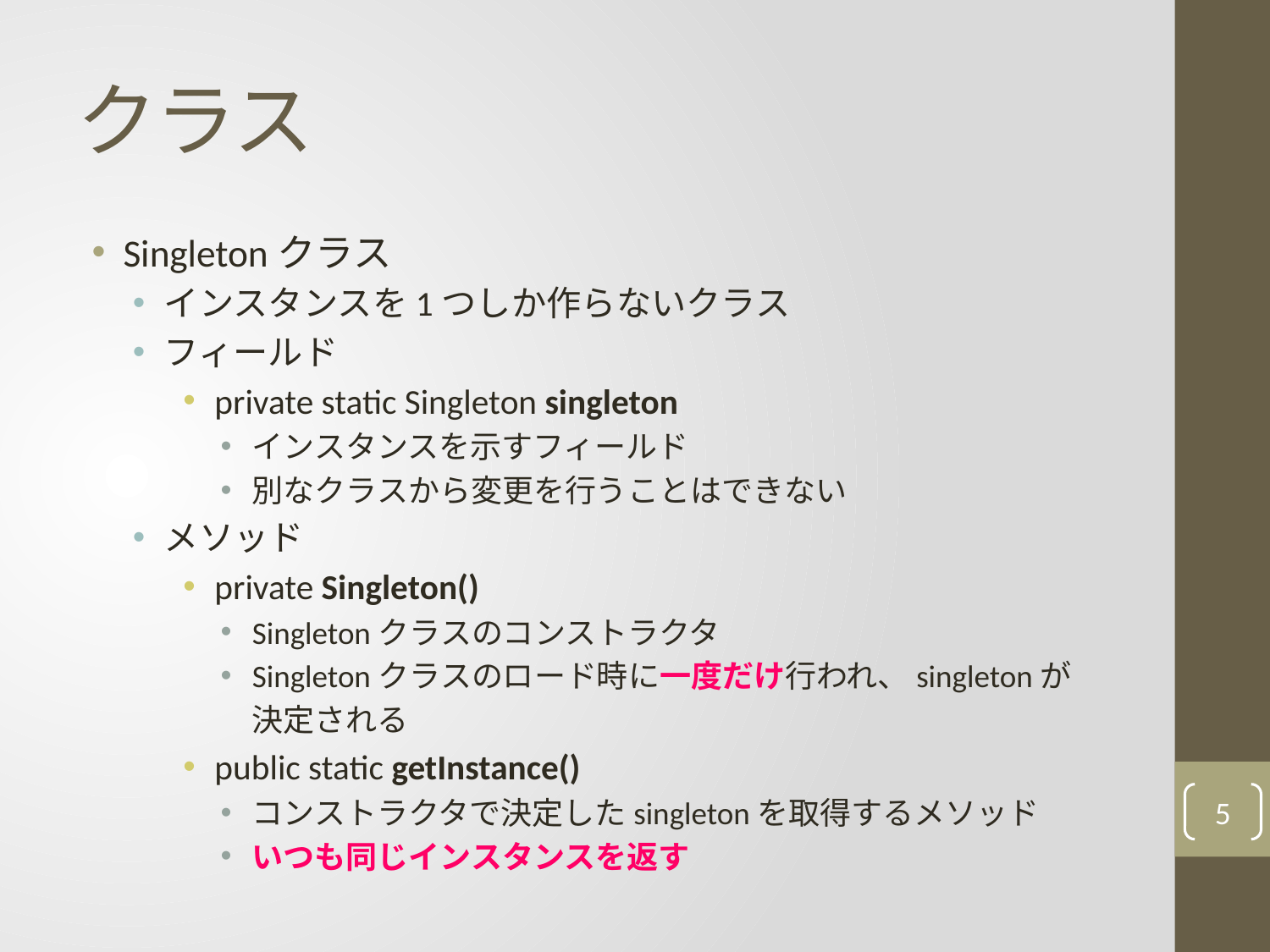

# クラス
Singletonクラス
インスタンスを1つしか作らないクラス
フィールド
private static Singleton singleton
インスタンスを示すフィールド
別なクラスから変更を行うことはできない
メソッド
private Singleton()
Singletonクラスのコンストラクタ
Singletonクラスのロード時に一度だけ行われ、singletonが
　決定される
public static getInstance()
コンストラクタで決定したsingletonを取得するメソッド
いつも同じインスタンスを返す
5